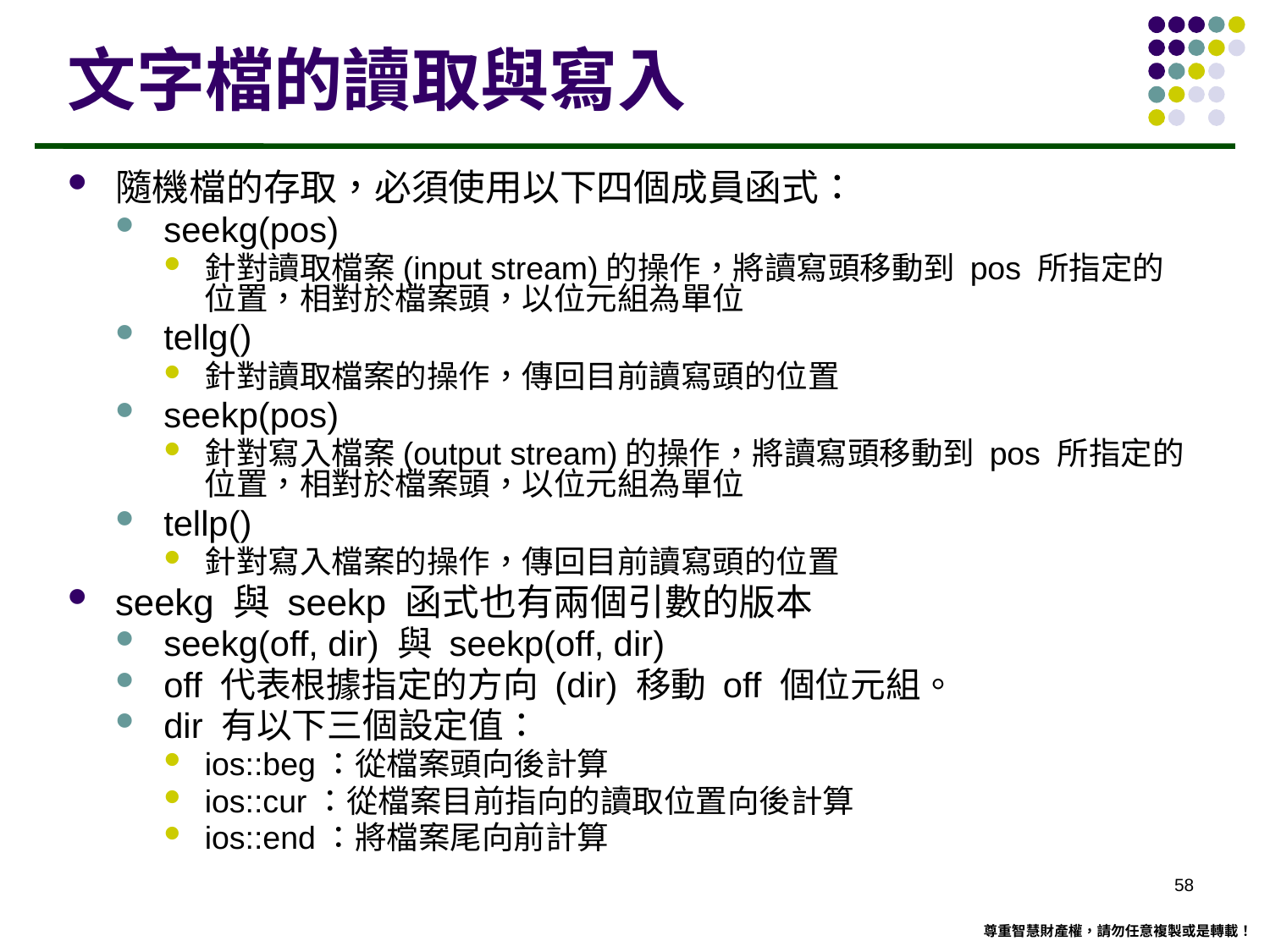

# 文字檔的讀取與寫入
隨機檔的存取，必須使用以下四個成員函式：
seekg(pos)
針對讀取檔案(input stream)的操作，將讀寫頭移動到 pos 所指定的位置，相對於檔案頭，以位元組為單位
tellg()
針對讀取檔案的操作，傳回目前讀寫頭的位置
seekp(pos)
針對寫入檔案(output stream)的操作，將讀寫頭移動到 pos 所指定的位置，相對於檔案頭，以位元組為單位
tellp()
針對寫入檔案的操作，傳回目前讀寫頭的位置
seekg 與 seekp 函式也有兩個引數的版本
seekg(off, dir) 與 seekp(off, dir)
off 代表根據指定的方向 (dir) 移動 off 個位元組。
dir 有以下三個設定值：
ios::beg：從檔案頭向後計算
ios::cur：從檔案目前指向的讀取位置向後計算
ios::end：將檔案尾向前計算
58